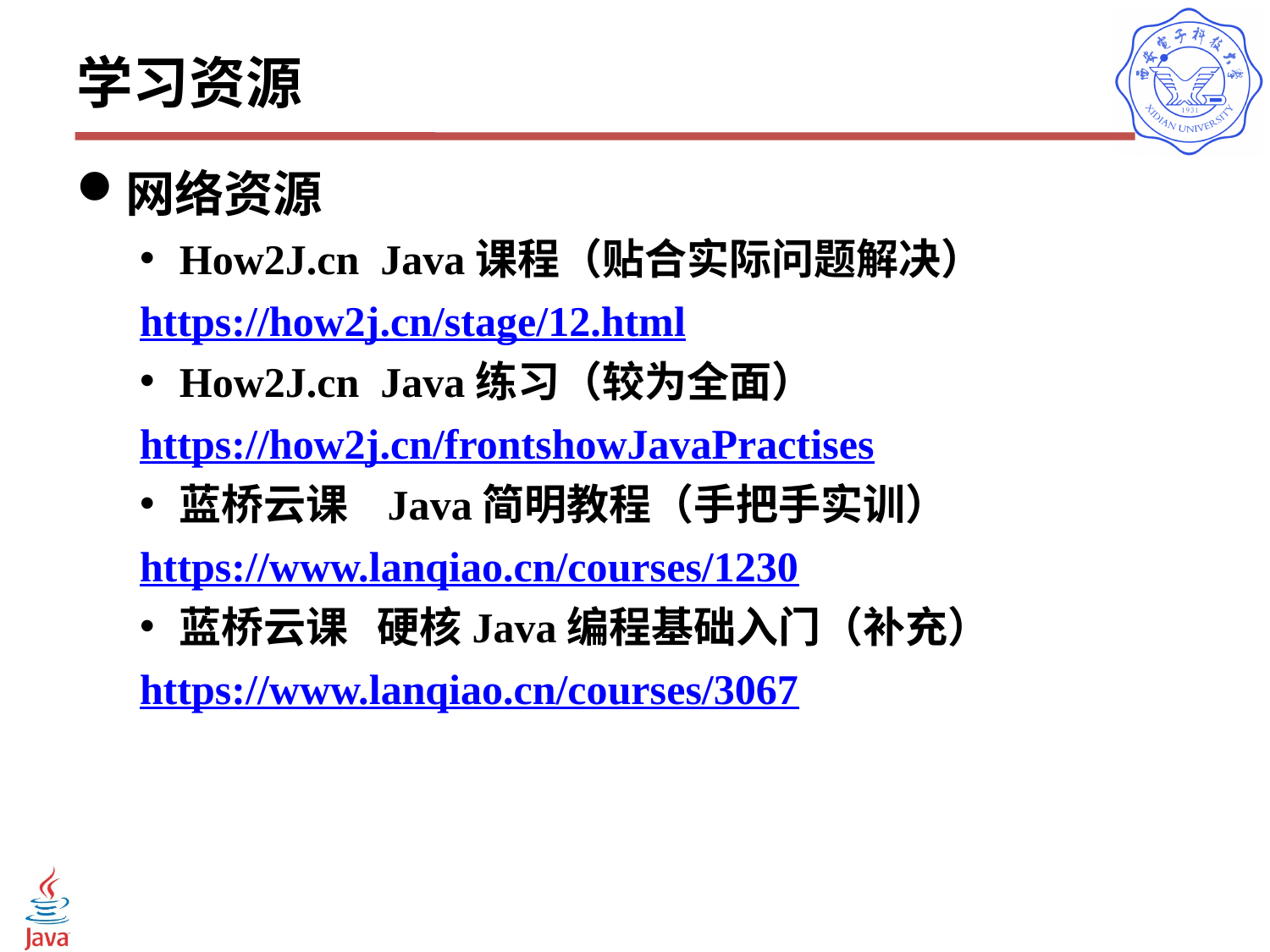

# 学习资源
网络资源
How2J.cn  Java课程（贴合实际问题解决）
https://how2j.cn/stage/12.html
How2J.cn  Java练习（较为全面）
https://how2j.cn/frontshowJavaPractises
蓝桥云课   Java简明教程（手把手实训）
https://www.lanqiao.cn/courses/1230
蓝桥云课   硬核Java编程基础入门（补充）
https://www.lanqiao.cn/courses/3067